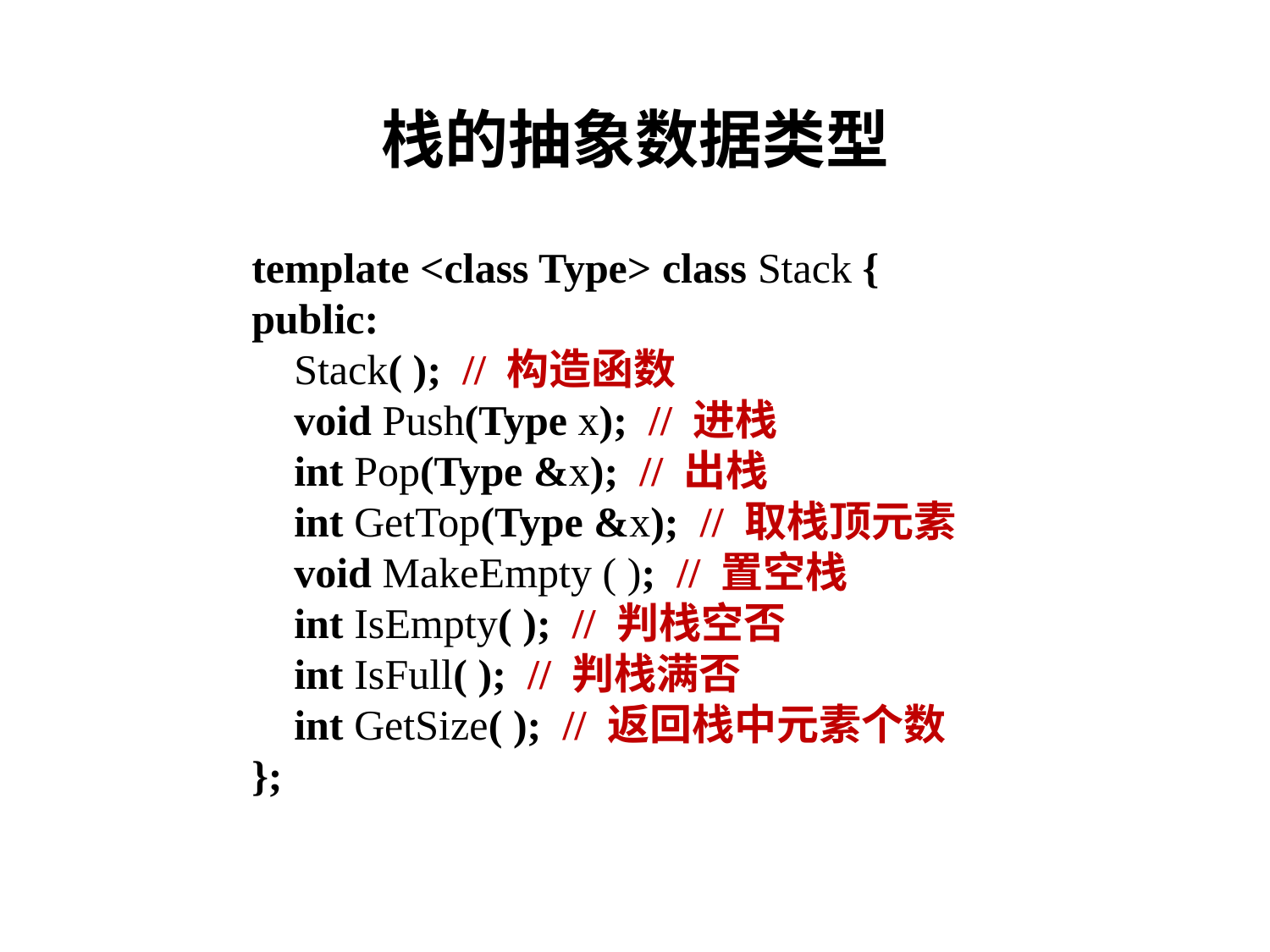

# 栈的抽象数据类型
template <class Type> class Stack {
public:
    Stack( );  // 构造函数
    void Push(Type x);  // 进栈
    int Pop(Type &x);  // 出栈
    int GetTop(Type &x);  // 取栈顶元素
    void MakeEmpty ( );  // 置空栈
    int IsEmpty( );  // 判栈空否
    int IsFull( );  // 判栈满否
    int GetSize( );  // 返回栈中元素个数
};